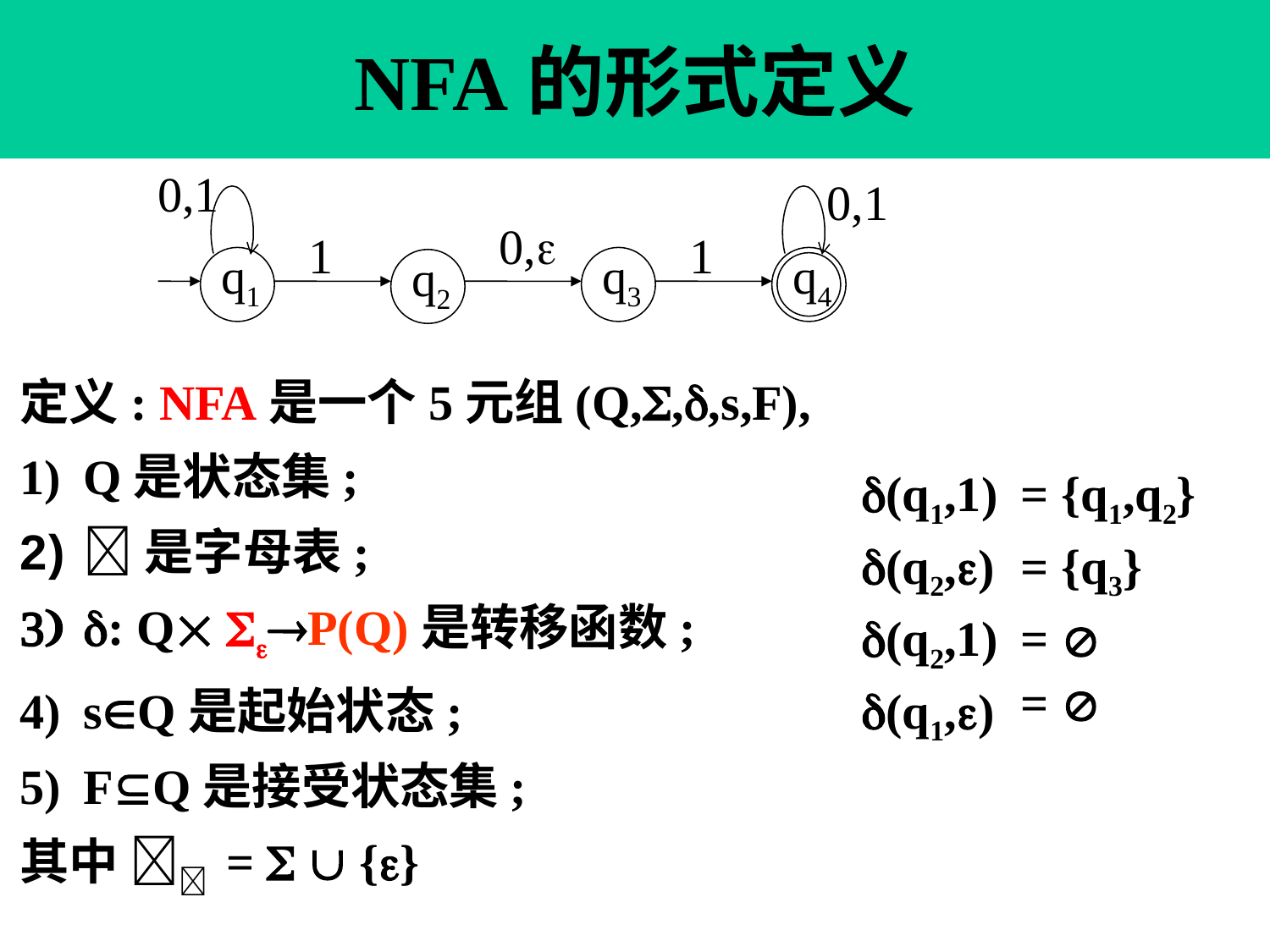

# NFA的形式定义
0,1
0,1

0,ε
1
1
q1
q3
q4
q2

定义: NFA是一个5元组(Q,Σ,δ,s,F),
Q是状态集;
Σ是字母表;
δ: Q× Σε→P(Q)是转移函数;
s∈Q是起始状态;
F⊆Q是接受状态集;
其中 Σε = Σ ∪ {ε}
δ(q1,1)
δ(q2,ε)
δ(q2,1)
δ(q1,ε)
= {q1,q2}
= {q3}
= ∅
= ∅